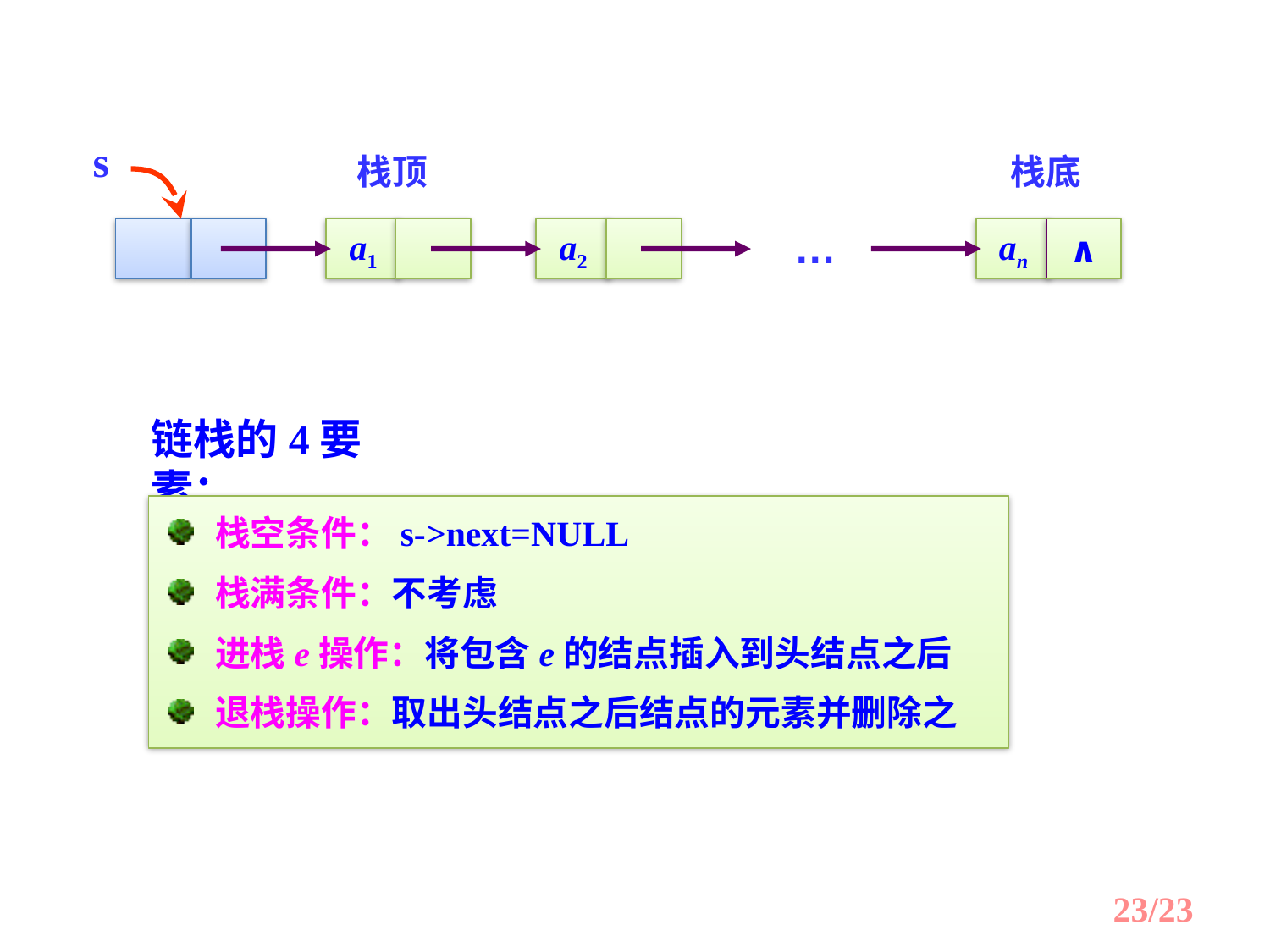

s
栈顶
栈底

…

a1

a2

an
∧

链栈的4要素：
 栈空条件：s->next=NULL
 栈满条件：不考虑
 进栈e操作：将包含e的结点插入到头结点之后
 退栈操作：取出头结点之后结点的元素并删除之

23